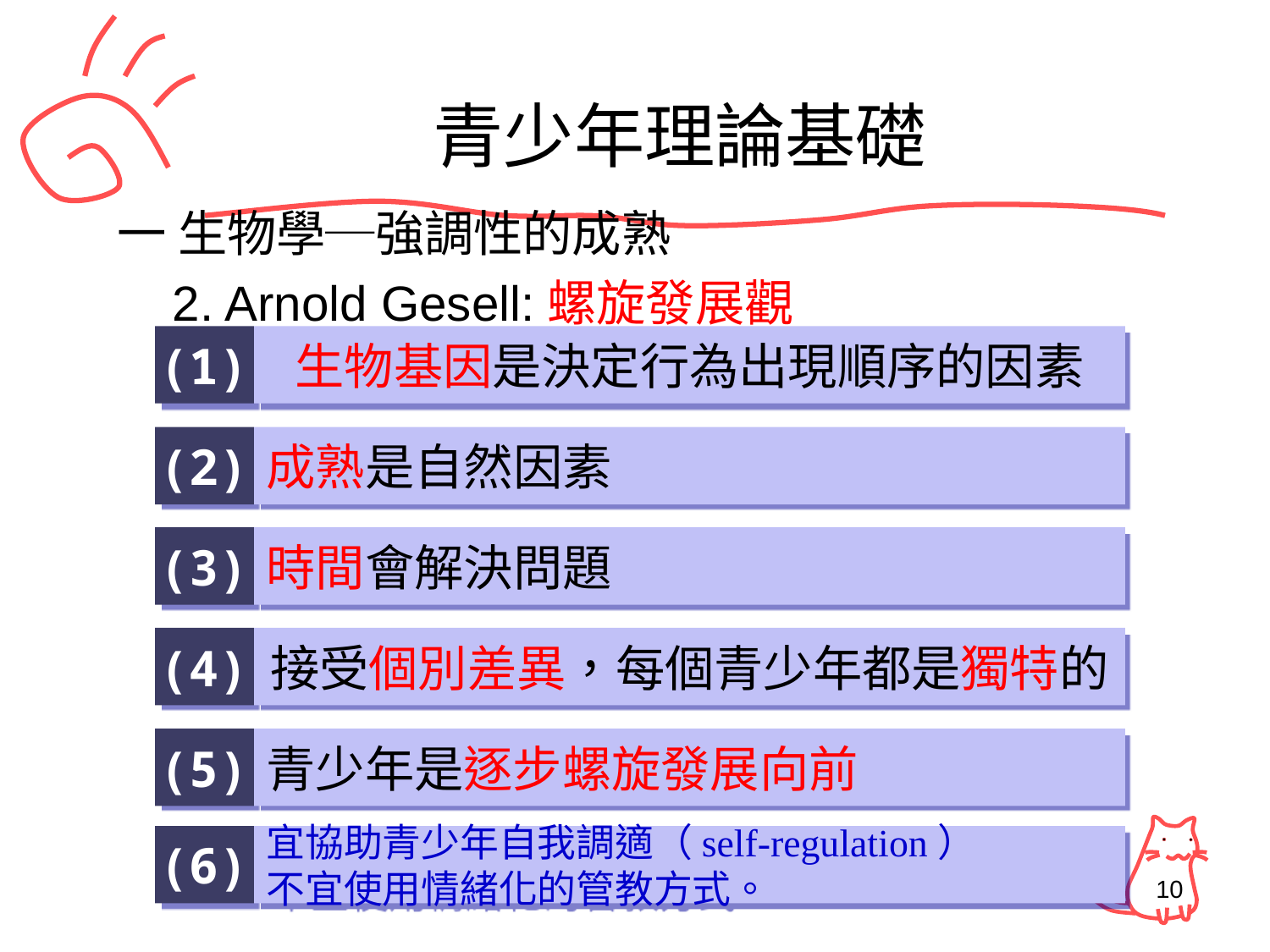

# 青少年理論基礎
一 生物學─強調性的成熟
    2. Arnold Gesell:螺旋發展觀

(1)
生物基因是決定行為出現順序的因素
(2)
成熟是自然因素
(3)
時間會解決問題
(4)
接受個別差異，每個青少年都是獨特的
(5)
青少年是逐步螺旋發展向前
(6)
宜協助青少年自我調適（self-regulation）
不宜使用情緒化的管教方式。
10